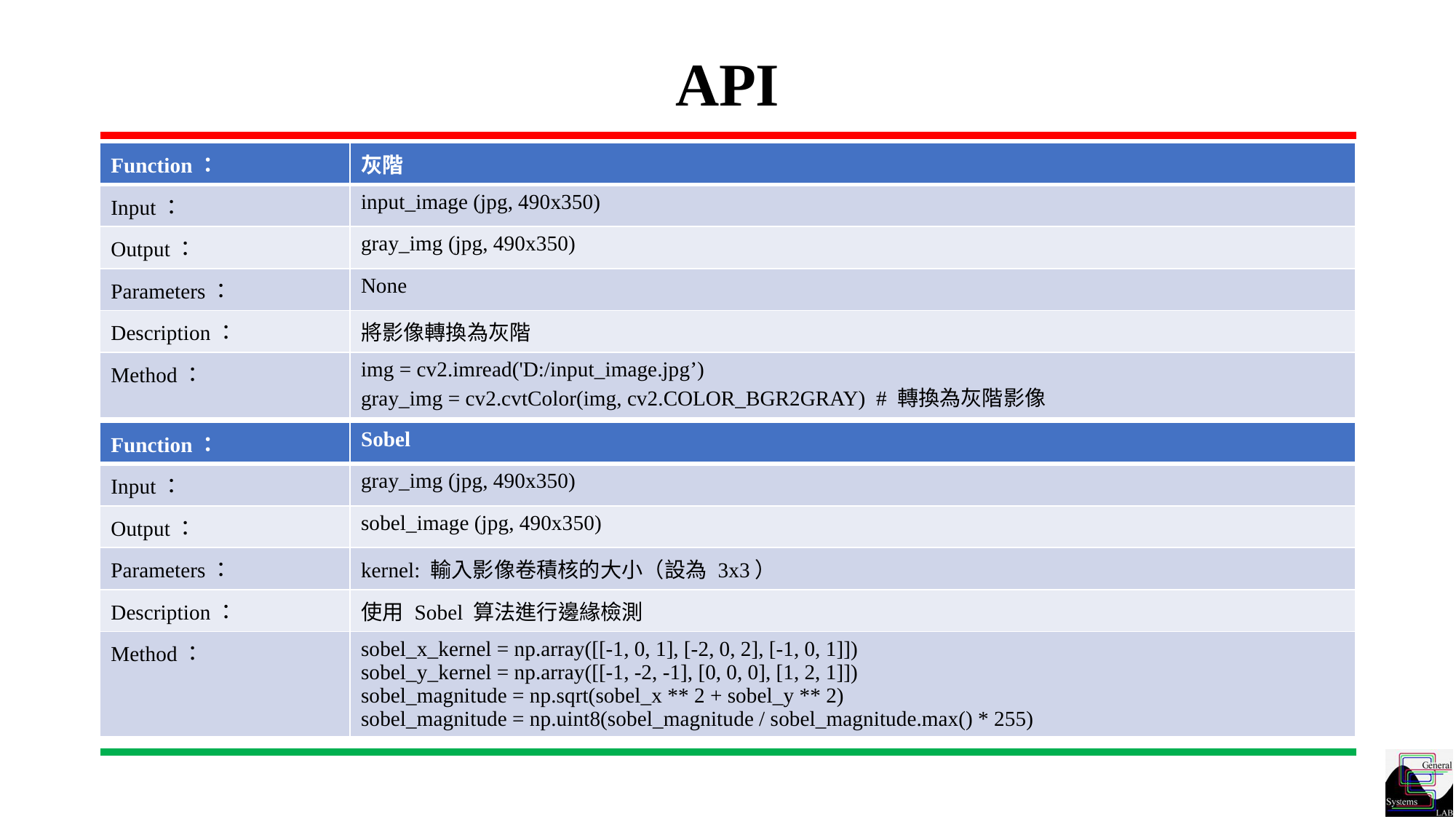

API

| Function： | 灰階 |
| --- | --- |
| Input： | input\_image (jpg, 490x350) |
| Output： | gray\_img (jpg, 490x350) |
| Parameters： | None |
| Description： | 將影像轉換為灰階 |
| Method： | img = cv2.imread('D:/input\_image.jpg’) gray\_img = cv2.cvtColor(img, cv2.COLOR\_BGR2GRAY) # 轉換為灰階影像 |
| Function： | Sobel |
| --- | --- |
| Input： | gray\_img (jpg, 490x350) |
| Output： | sobel\_image (jpg, 490x350) |
| Parameters： | kernel: 輸入影像卷積核的大小（設為 3x3） |
| Description： | 使用 Sobel 算法進行邊緣檢測 |
| Method： | sobel\_x\_kernel = np.array([[-1, 0, 1], [-2, 0, 2], [-1, 0, 1]]) sobel\_y\_kernel = np.array([[-1, -2, -1], [0, 0, 0], [1, 2, 1]]) sobel\_magnitude = np.sqrt(sobel\_x \*\* 2 + sobel\_y \*\* 2) sobel\_magnitude = np.uint8(sobel\_magnitude / sobel\_magnitude.max() \* 255) |